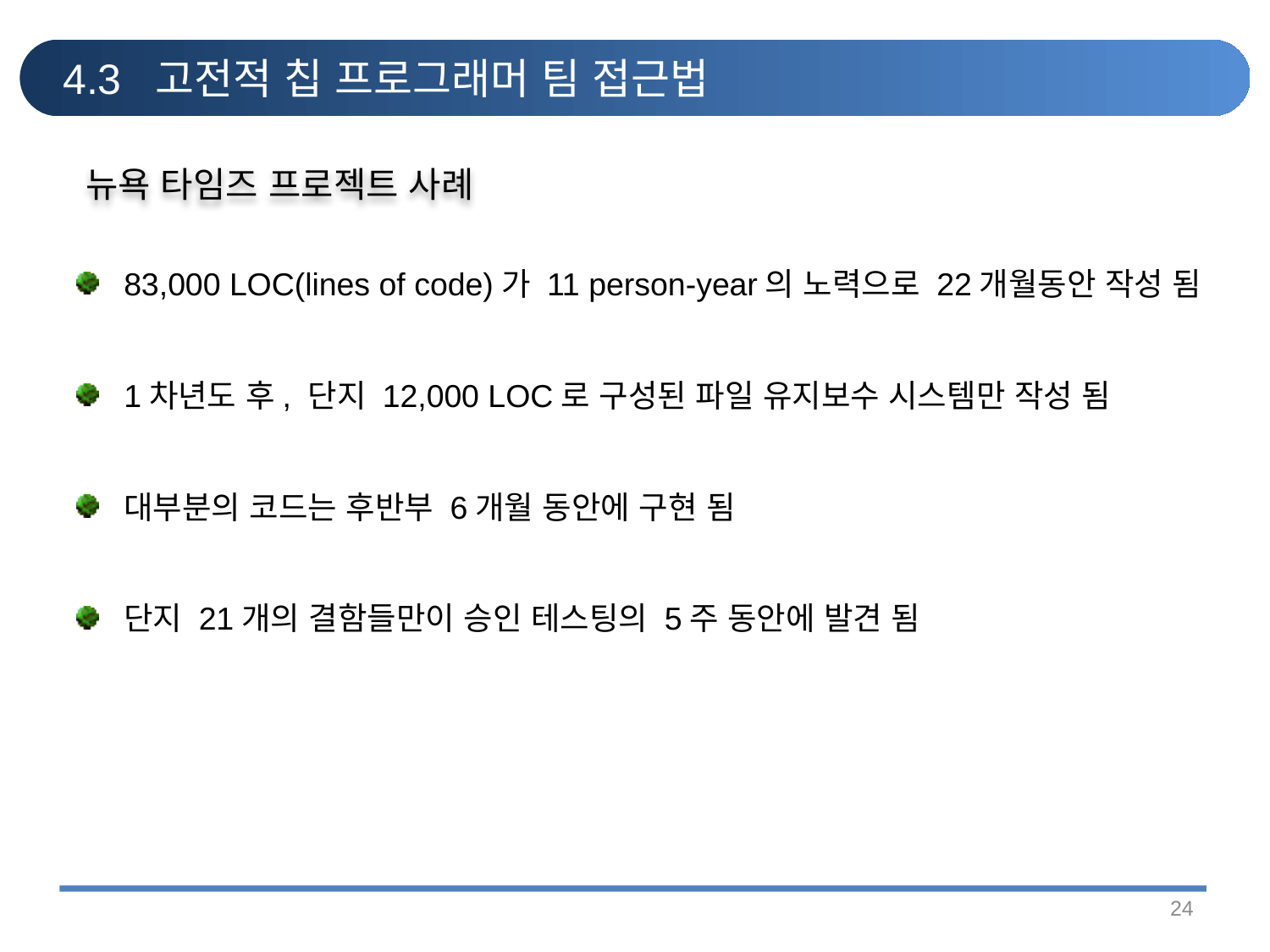

# 4.3  고전적 칩 프로그래머 팀 접근법
뉴욕 타임즈 프로젝트 사례
83,000 LOC(lines of code)가 11 person-year의 노력으로 22개월동안 작성 됨

1차년도 후, 단지 12,000 LOC로 구성된 파일 유지보수 시스템만 작성 됨

대부분의 코드는 후반부 6개월 동안에 구현 됨

단지 21개의 결함들만이 승인 테스팅의 5주 동안에 발견 됨

24